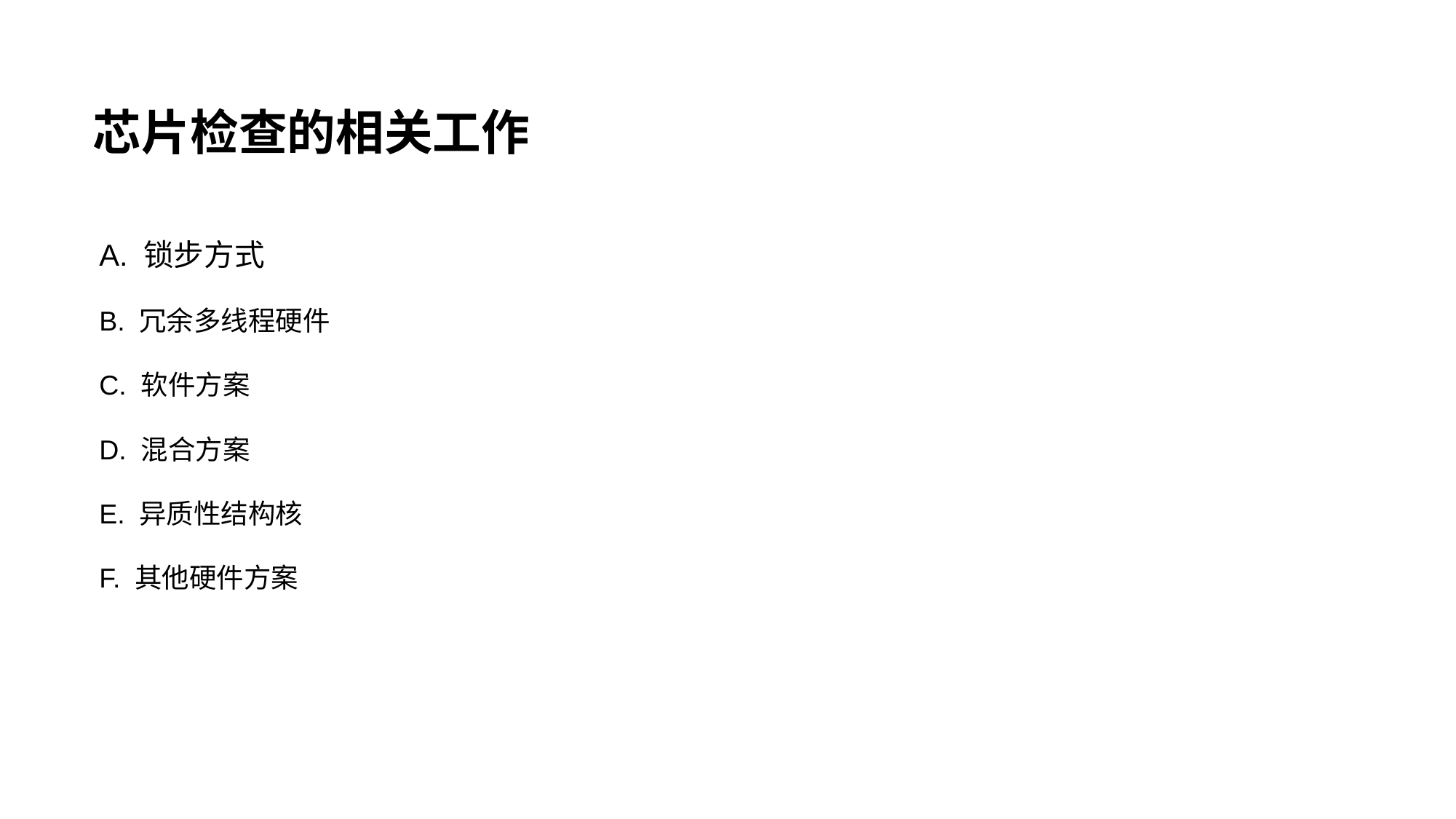

# 芯片检查的相关工作
A. 锁步方式
B. 冗余多线程硬件
C. 软件方案
D. 混合方案
E. 异质性结构核
F. 其他硬件方案